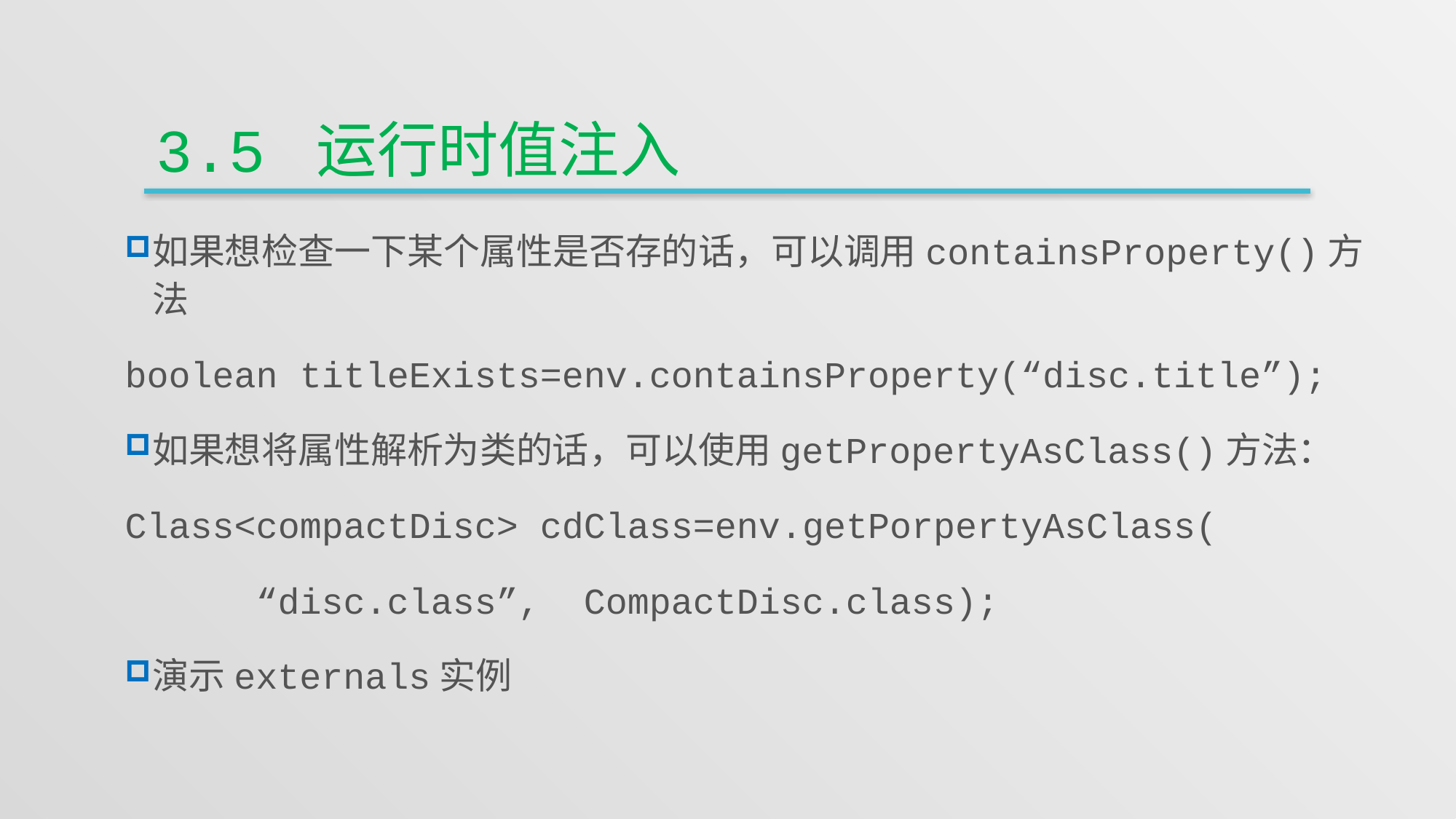

# 3.5 运行时值注入
如果想检查一下某个属性是否存的话，可以调用containsProperty()方法
boolean titleExists=env.containsProperty(“disc.title”);
如果想将属性解析为类的话，可以使用getPropertyAsClass()方法：
Class<compactDisc> cdClass=env.getPorpertyAsClass(
      “disc.class”,  CompactDisc.class);
演示externals实例